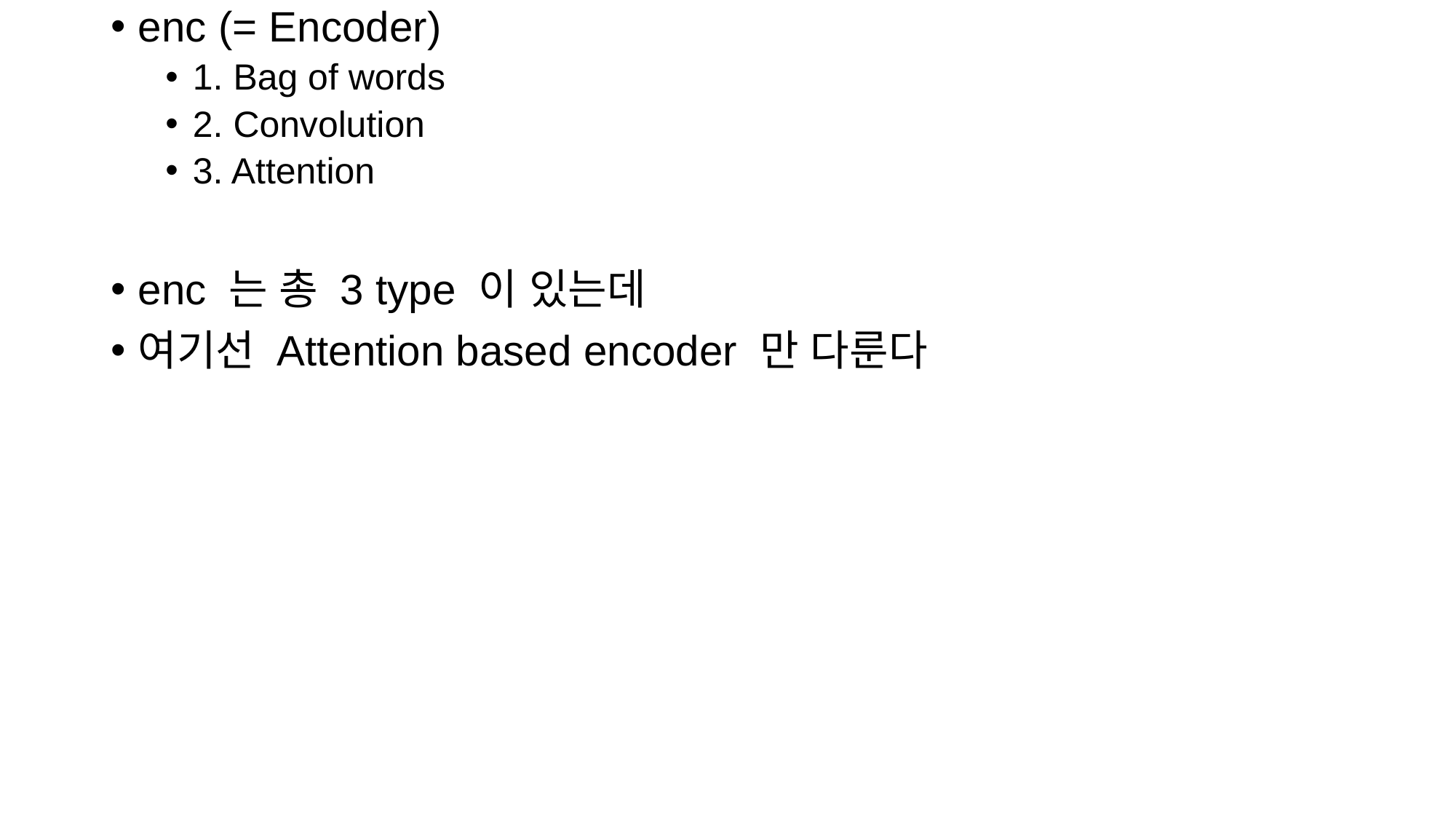

enc (= Encoder)
1. Bag of words
2. Convolution
3. Attention

enc 는 총 3 type 이 있는데
여기선 Attention based encoder 만 다룬다